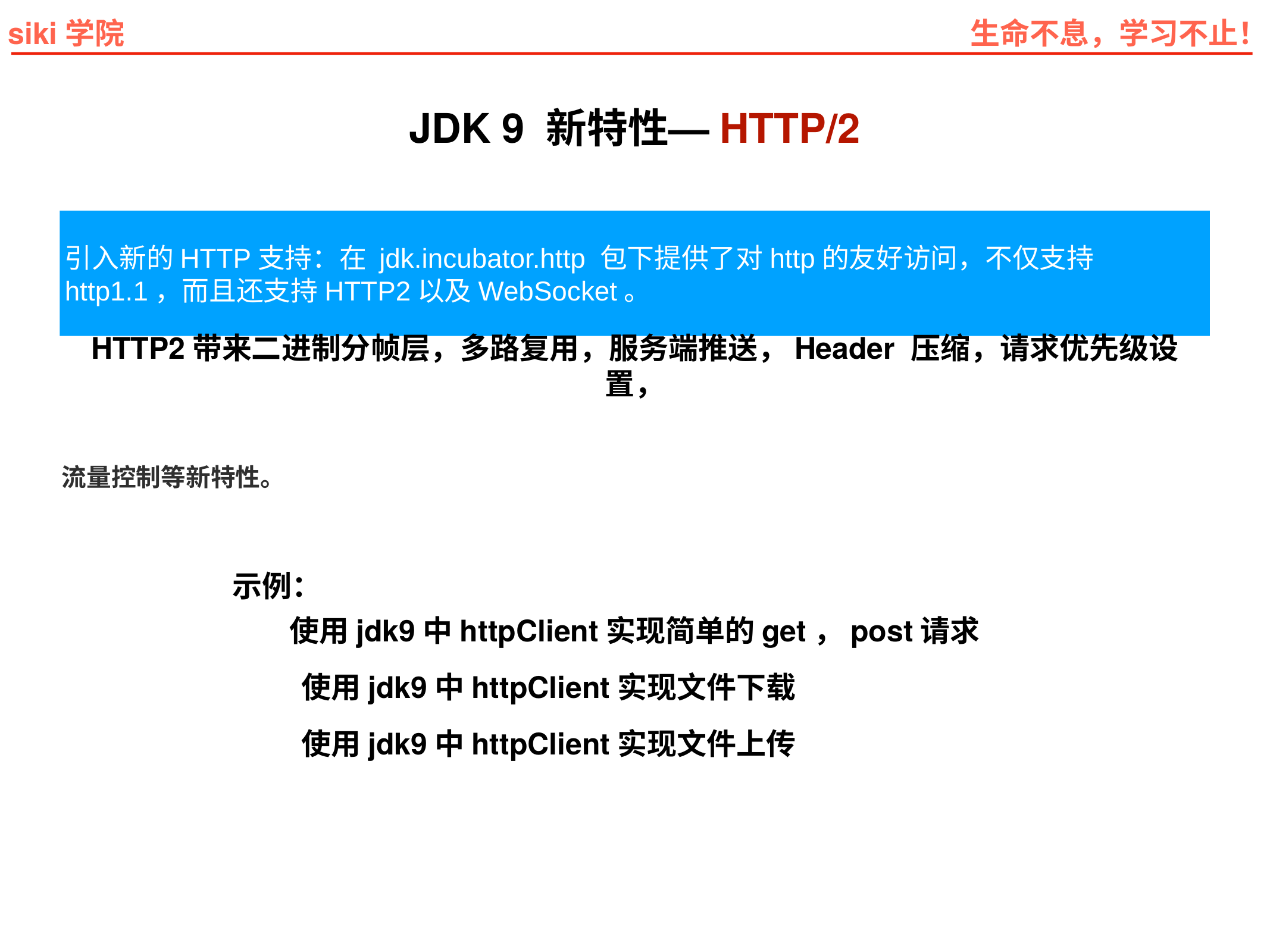

JDK 9 新特性—HTTP/2
引入新的HTTP支持：在 jdk.incubator.http 包下提供了对http的友好访问，不仅支持http1.1，而且还支持HTTP2以及WebSocket。
HTTP2带来二进制分帧层，多路复用，服务端推送，Header 压缩，请求优先级设置，
流量控制等新特性。
示例：
使用jdk9中httpClient实现简单的get，post请求
使用jdk9中httpClient实现文件下载
使用jdk9中httpClient实现文件上传